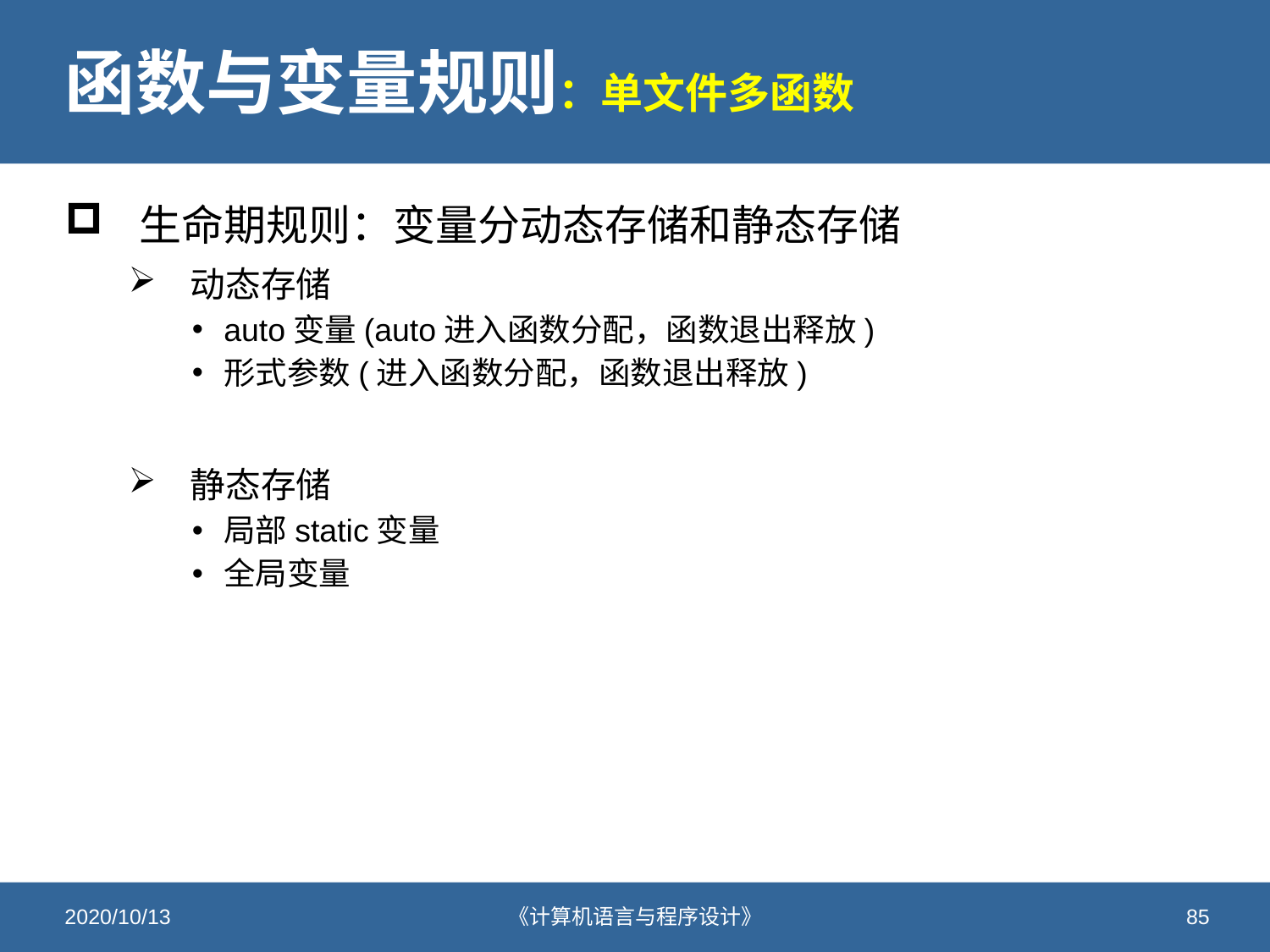

# 函数与变量规则：单文件多函数
生命期规则：变量分动态存储和静态存储
动态存储
auto变量(auto进入函数分配，函数退出释放)
形式参数(进入函数分配，函数退出释放)

静态存储
局部static变量
全局变量
2020/10/13
《计算机语言与程序设计》
85